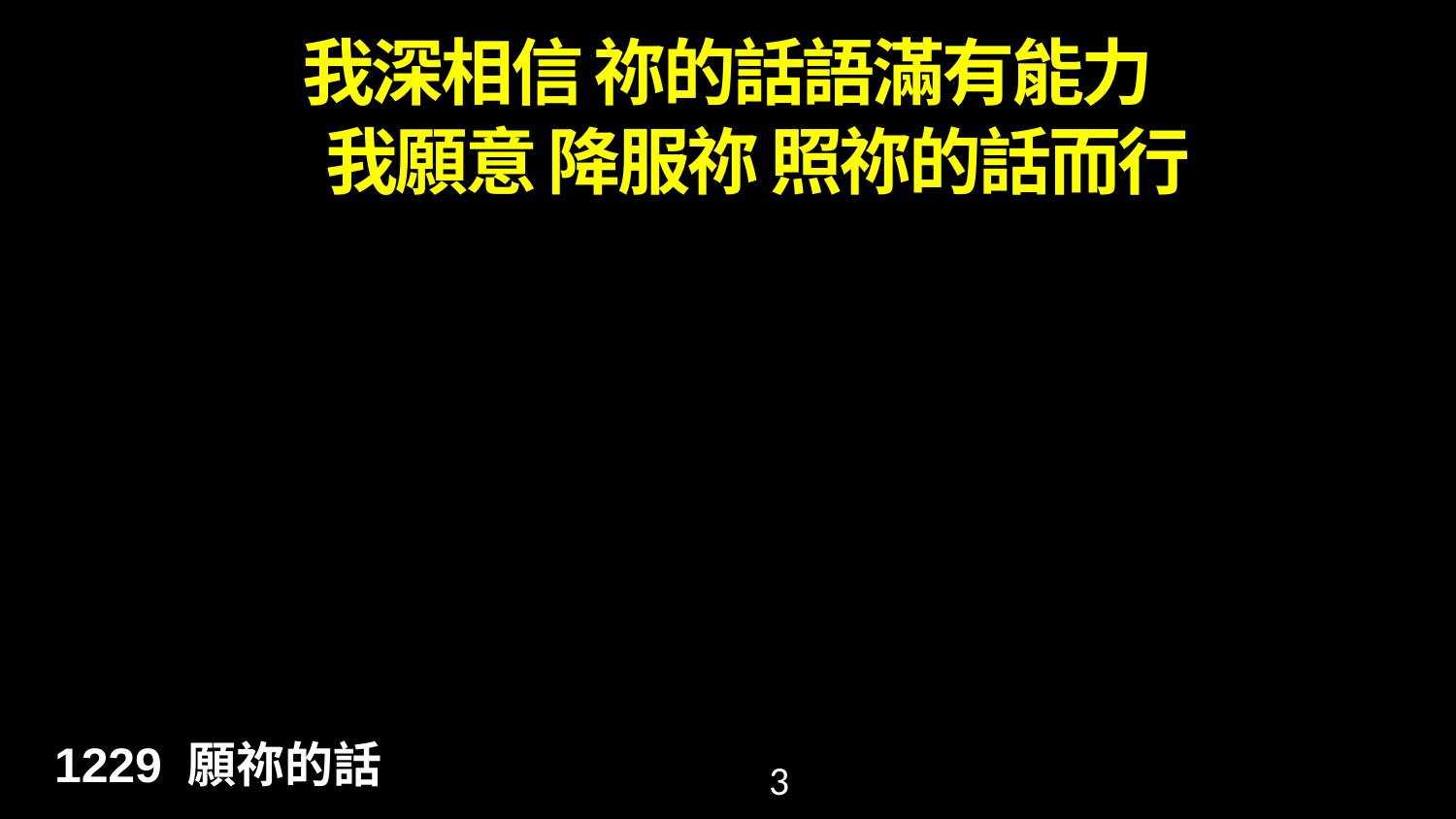

我深相信 祢的話語滿有能力
   我願意 降服祢 照祢的話而行
1229 願祢的話
3